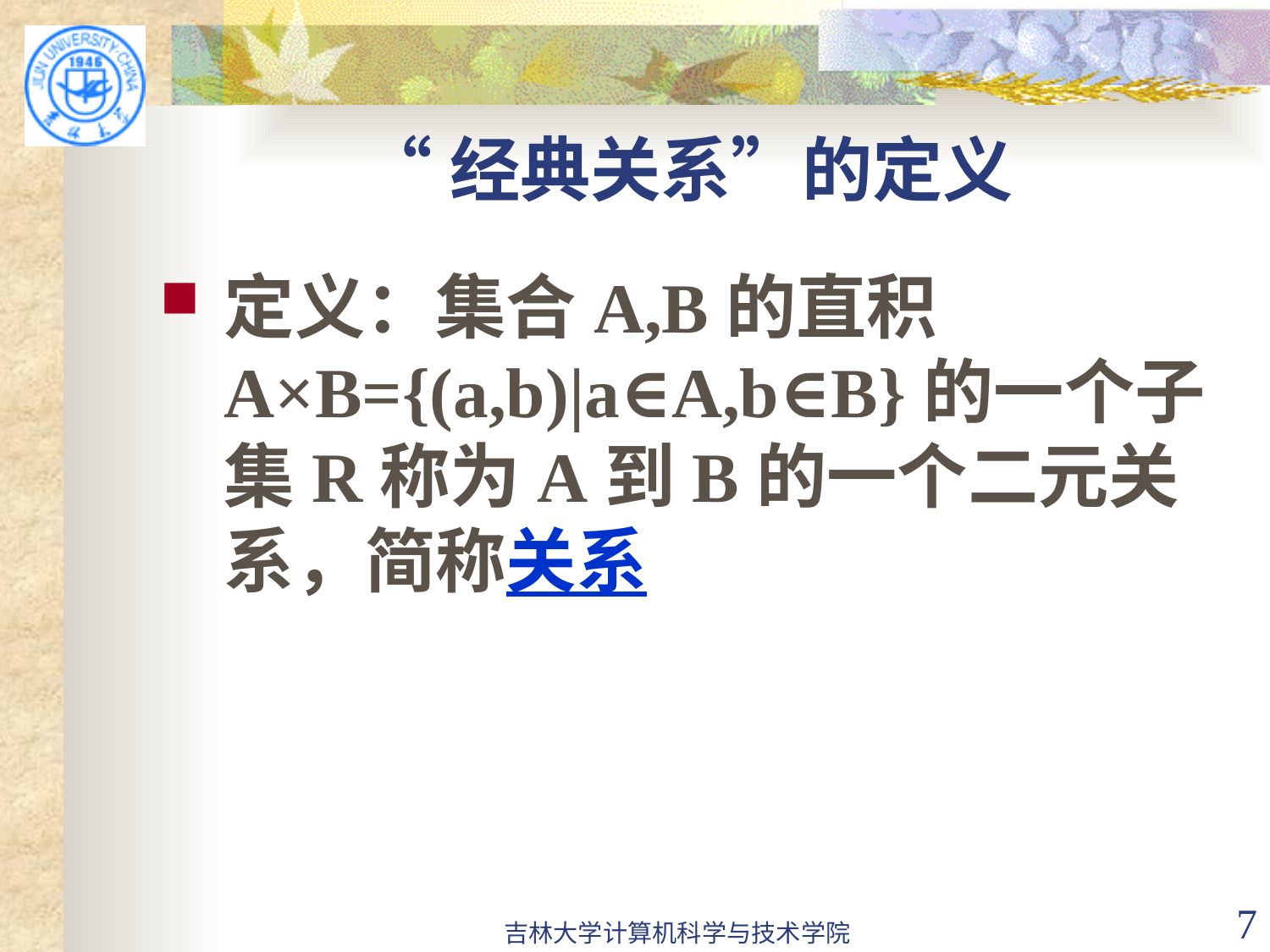

# “经典关系”的定义
定义：集合A,B的直积A×B={(a,b)|a∈A,b∈B}的一个子集R称为A到B的一个二元关系，简称关系
吉林大学计算机科学与技术学院
7